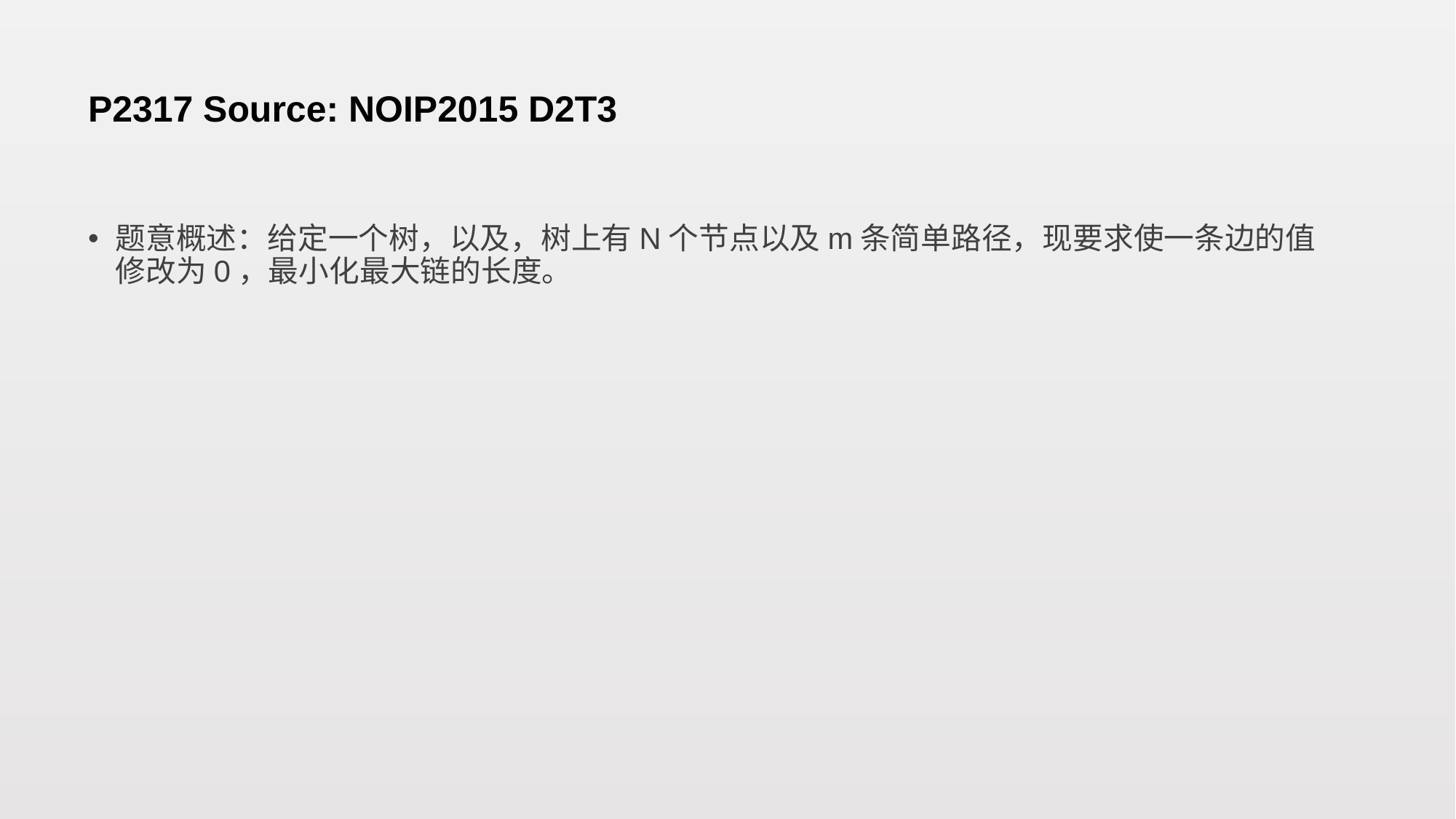

# P2317 Source: NOIP2015 D2T3
题意概述：给定一个树，以及，树上有N个节点以及m条简单路径，现要求使一条边的值修改为0，最小化最大链的长度。